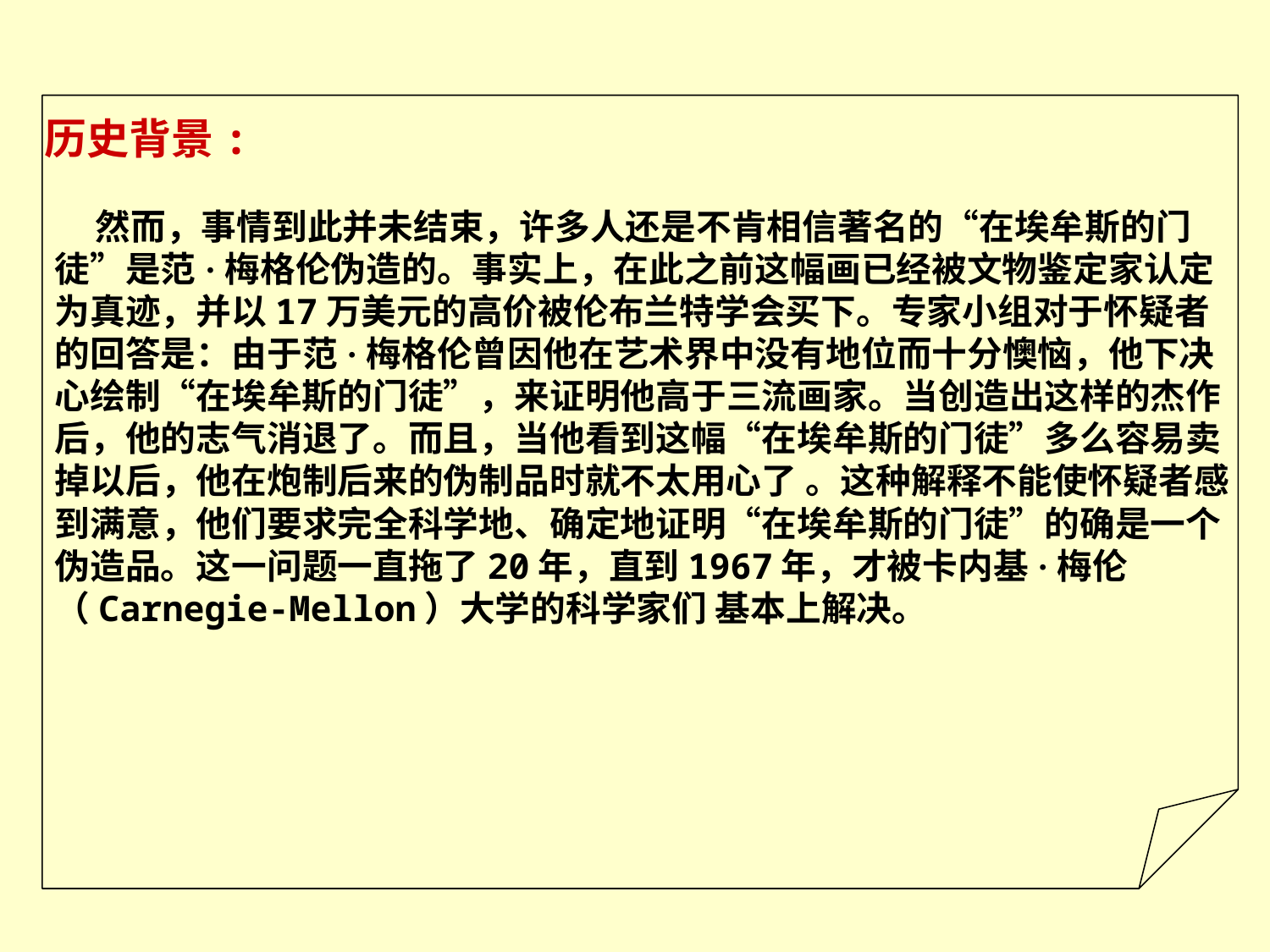

历史背景:
    然而，事情到此并未结束，许多人还是不肯相信著名的“在埃牟斯的门徒”是范·梅格伦伪造的。事实上，在此之前这幅画已经被文物鉴定家认定为真迹，并以17万美元的高价被伦布兰特学会买下。专家小组对于怀疑者的回答是：由于范·梅格伦曾因他在艺术界中没有地位而十分懊恼，他下决心绘制“在埃牟斯的门徒”，来证明他高于三流画家。当创造出这样的杰作后，他的志气消退了。而且，当他看到这幅“在埃牟斯的门徒”多么容易卖掉以后，他在炮制后来的伪制品时就不太用心了 。这种解释不能使怀疑者感到满意，他们要求完全科学地、确定地证明“在埃牟斯的门徒”的确是一个伪造品。这一问题一直拖了20年，直到1967年，才被卡内基·梅伦（Carnegie-Mellon）大学的科学家们 基本上解决。